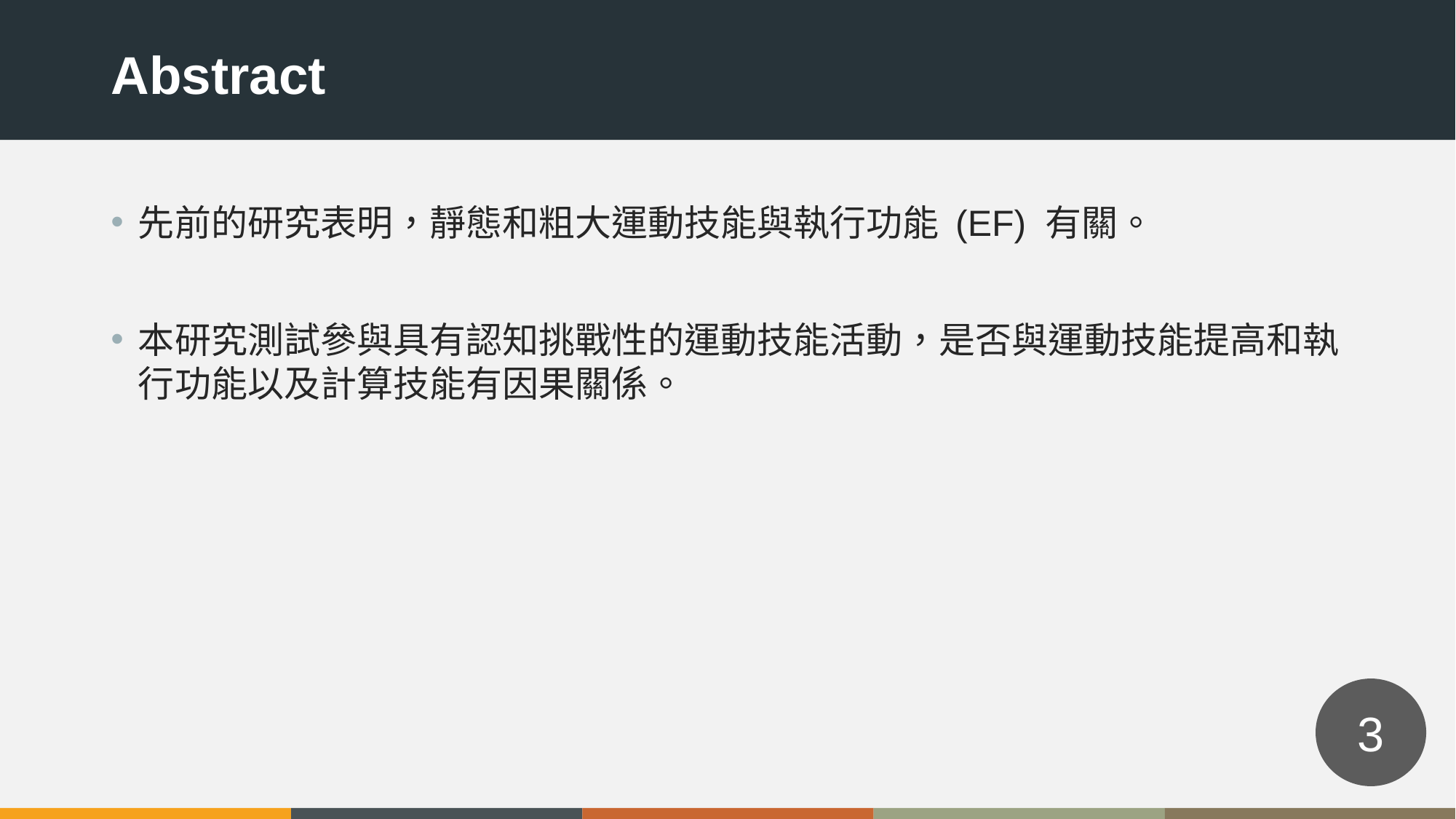

Abstract
先前的研究表明，靜態和粗大運動技能與執行功能 (EF) 有關。

本研究測試參與具有認知挑戰性的運動技能活動，是否與運動技能提高和執行功能以及計算技能有因果關係。

3